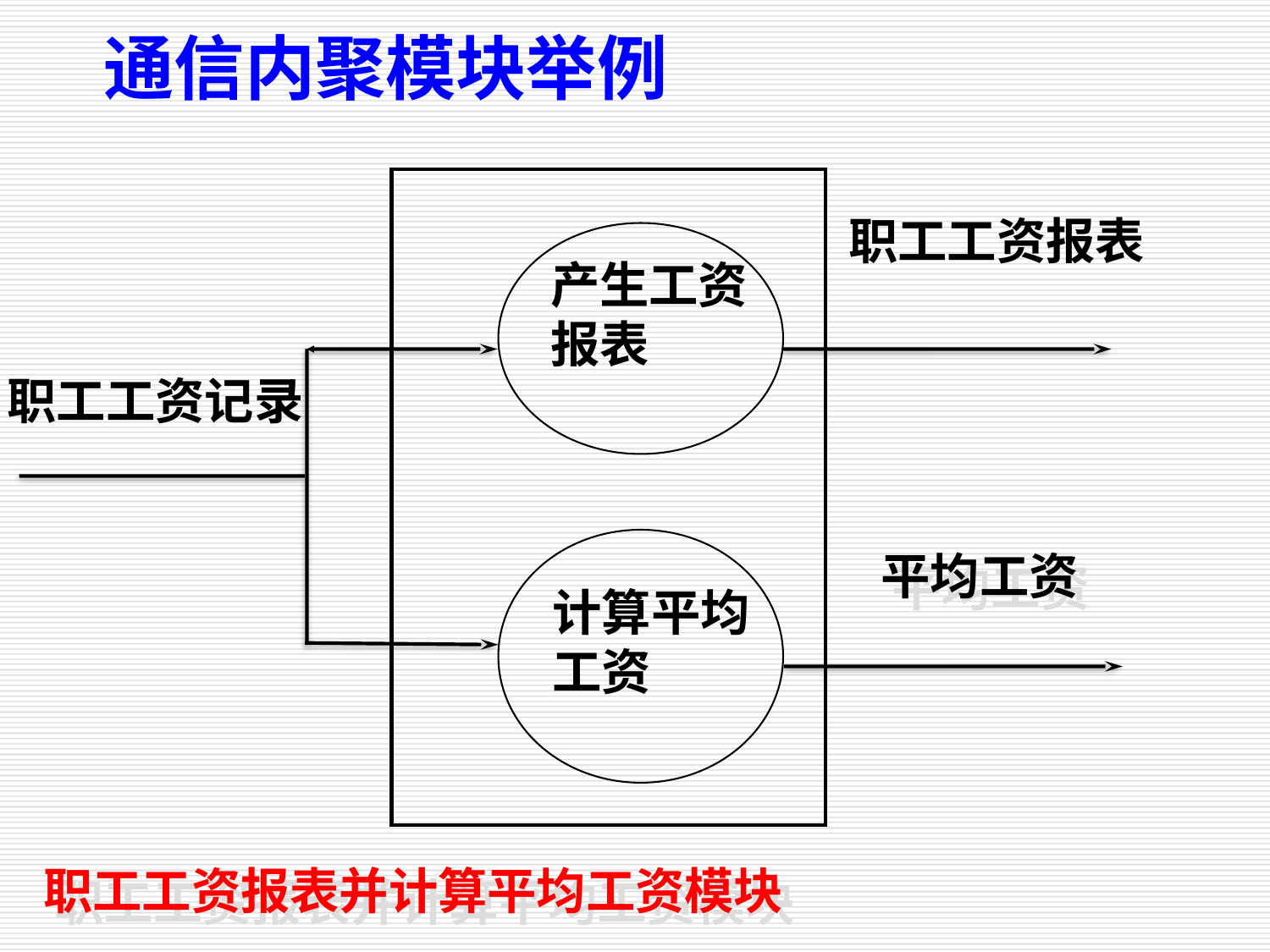

通信内聚模块举例

职工工资报表

产生工资报表

职工工资记录

平均工资
计算平均工资

职工工资报表并计算平均工资模块